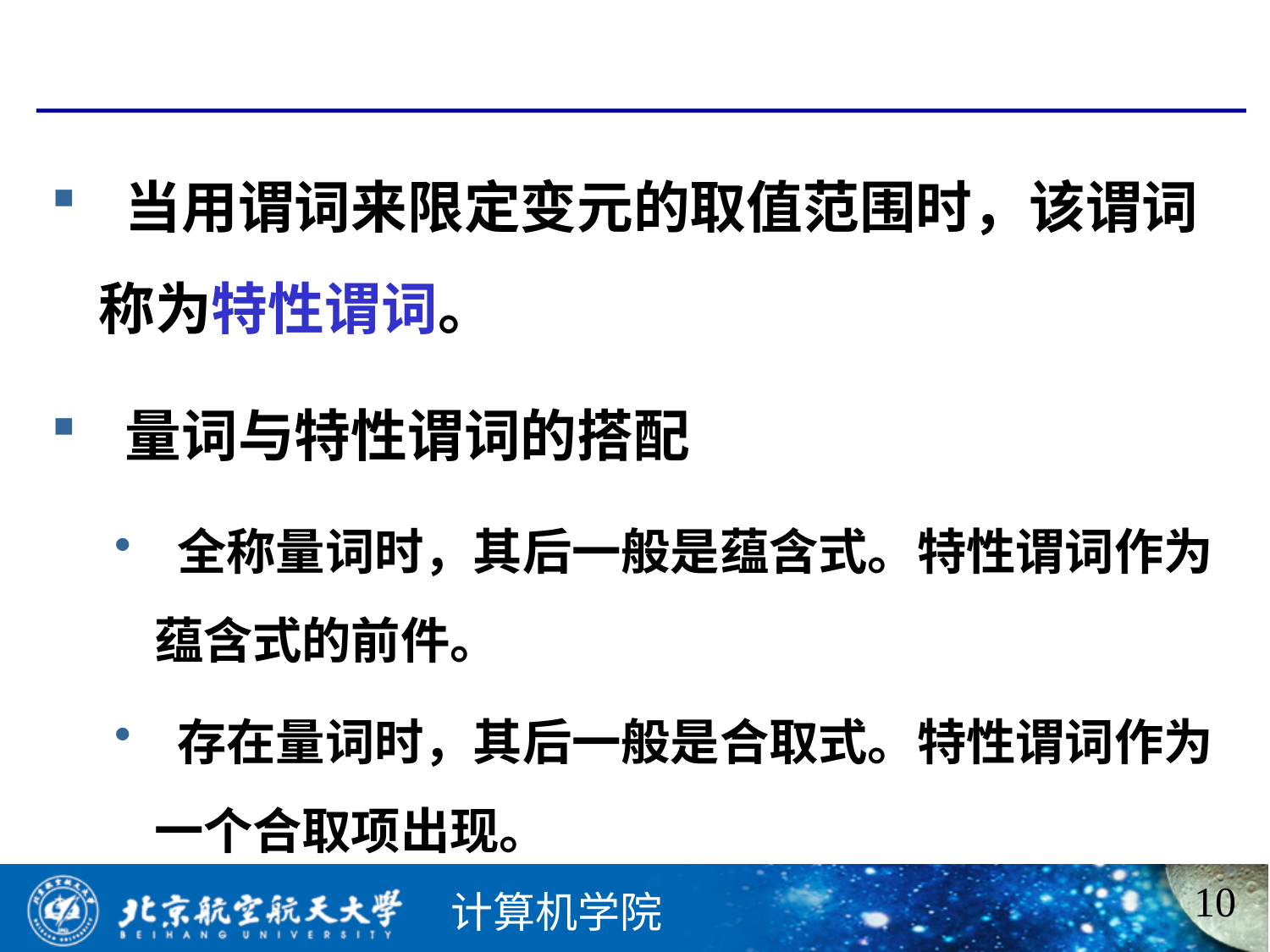

#
 当用谓词来限定变元的取值范围时，该谓词称为特性谓词。
 量词与特性谓词的搭配
 全称量词时，其后一般是蕴含式。特性谓词作为蕴含式的前件。
 存在量词时，其后一般是合取式。特性谓词作为一个合取项出现。